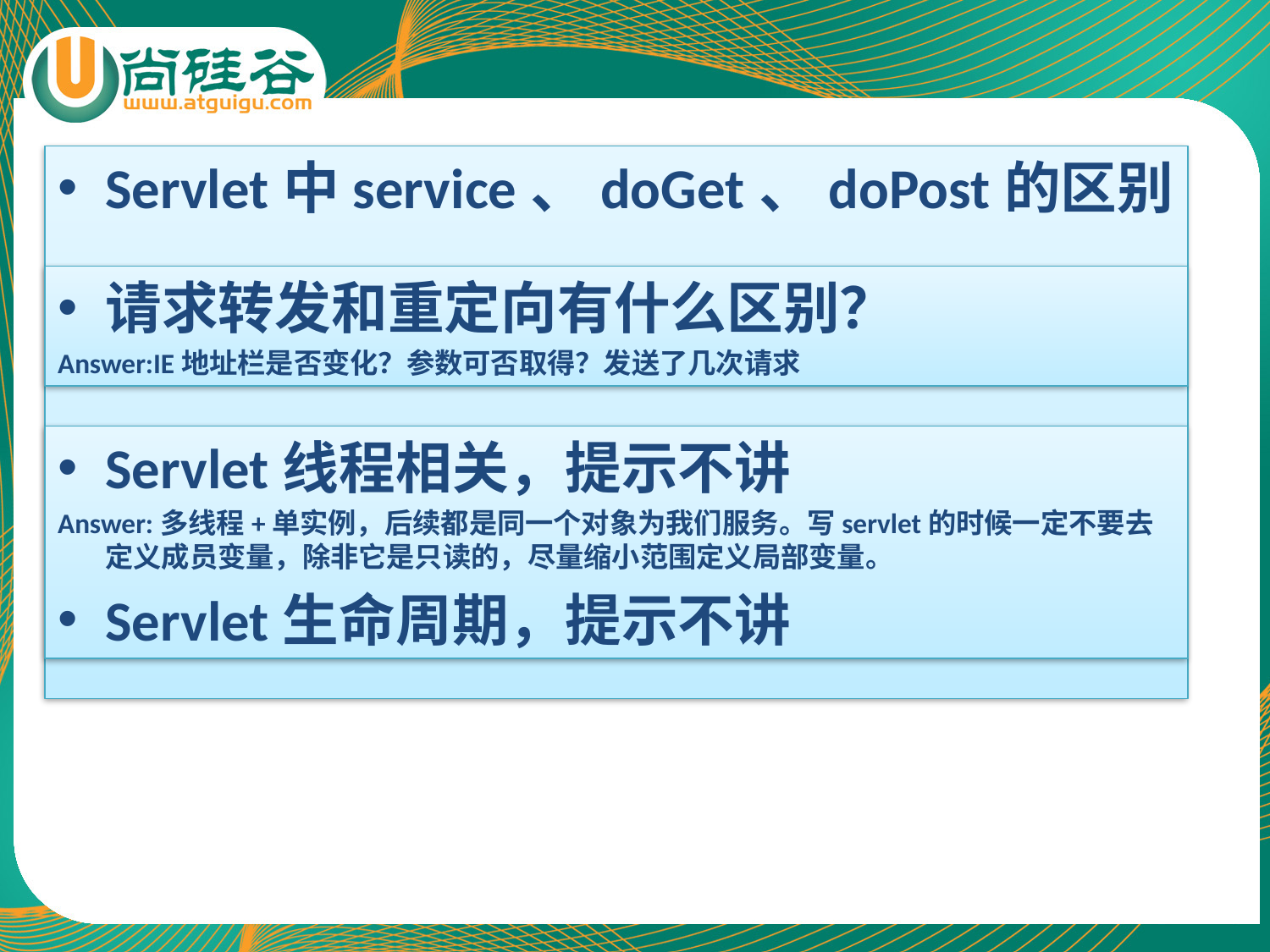

Servlet中service、doGet、doPost的区别
请求转发和重定向有什么区别？
Answer:IE地址栏是否变化？参数可否取得？发送了几次请求
Servlet线程相关，提示不讲
Answer:多线程+单实例，后续都是同一个对象为我们服务。写servlet的时候一定不要去定义成员变量，除非它是只读的，尽量缩小范围定义局部变量。
Servlet生命周期，提示不讲